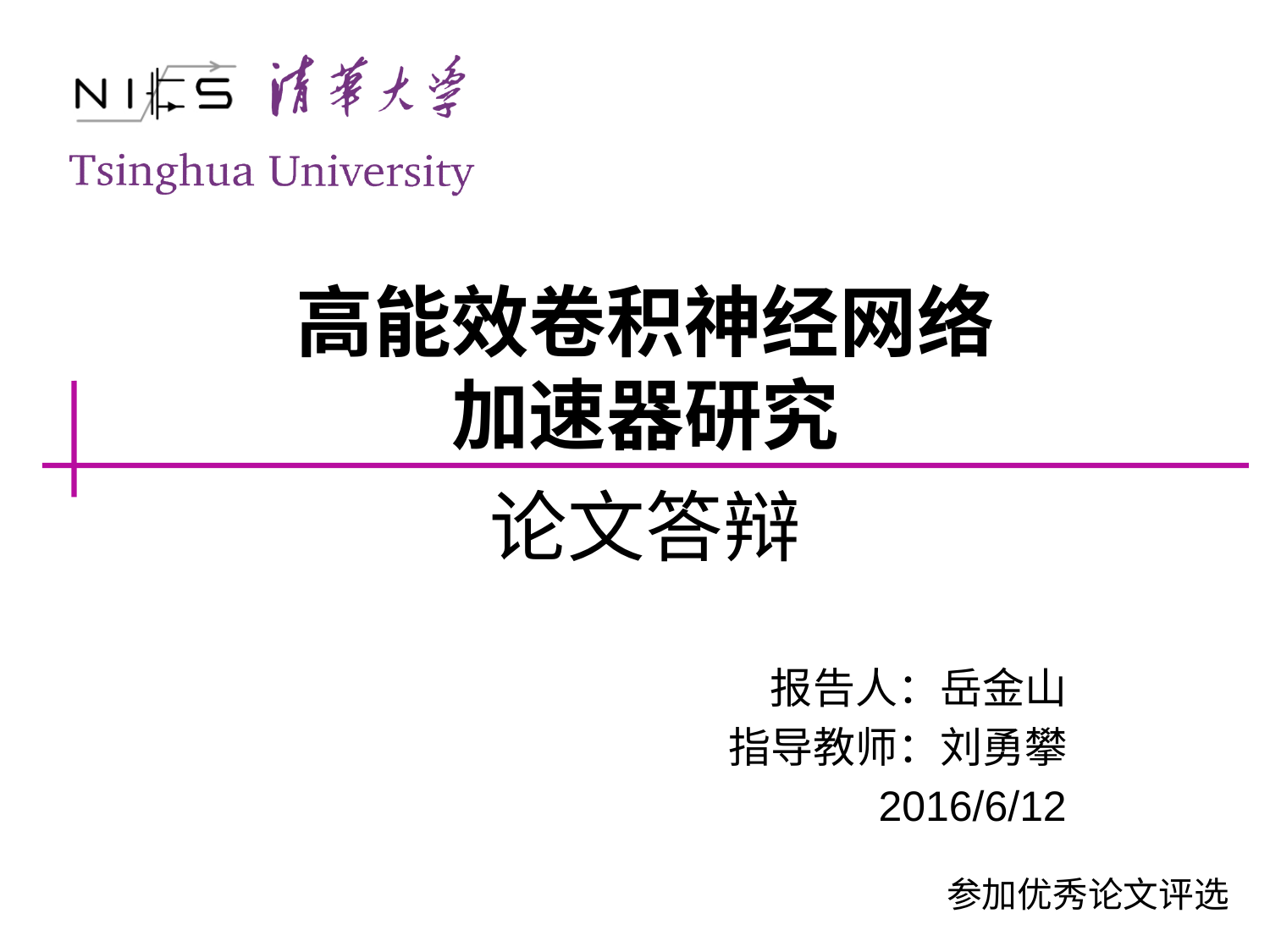

# 高能效卷积神经网络 加速器研究
论文答辩
报告人：岳金山
指导教师：刘勇攀
2016/6/12
参加优秀论文评选